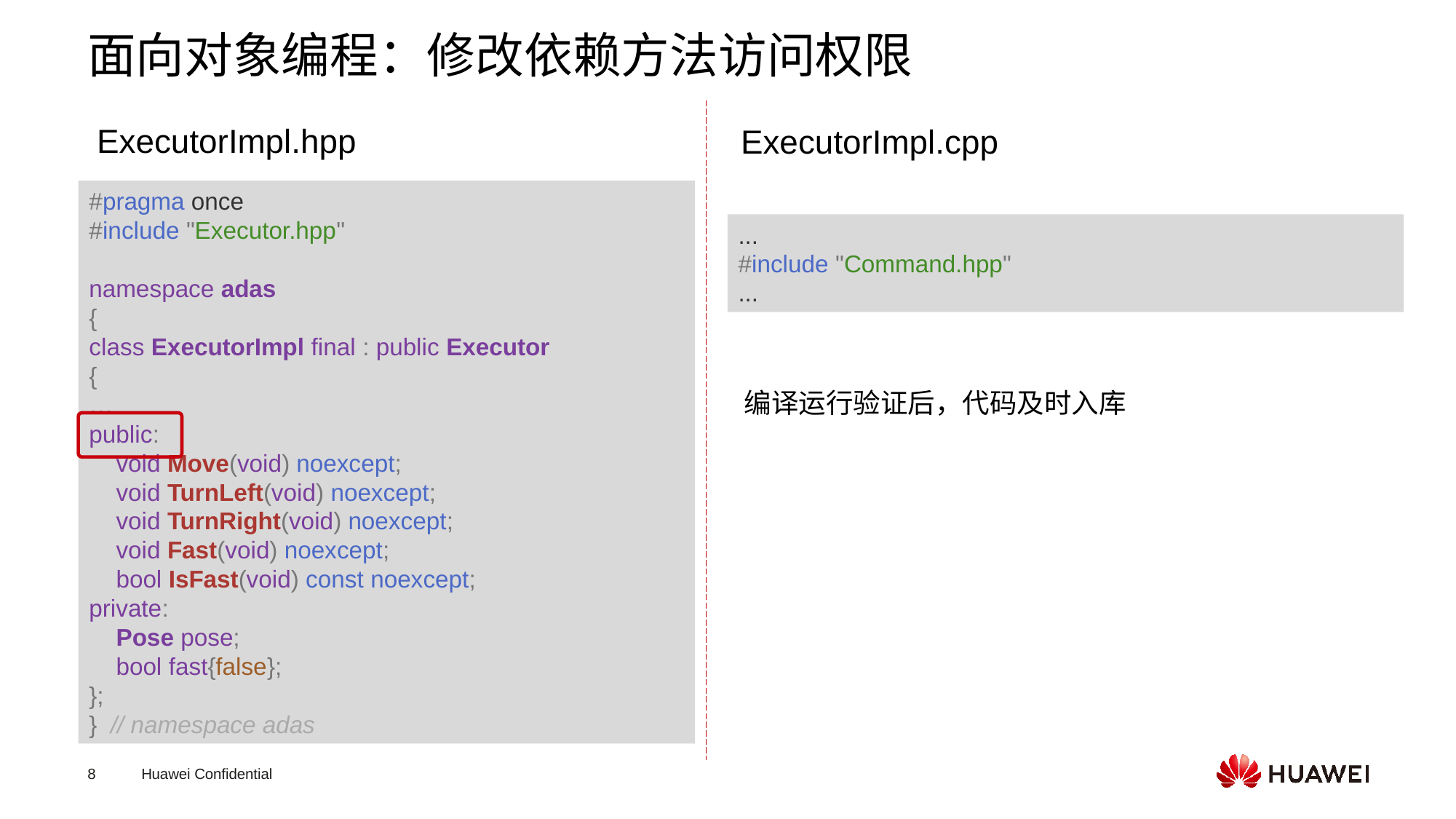

# 面向对象编程：修改依赖方法访问权限
ExecutorImpl.hpp
ExecutorImpl.cpp
#pragma once
#include "Executor.hpp"
namespace adas
{
class ExecutorImpl final : public Executor
{
…
public:
    void Move(void) noexcept;
    void TurnLeft(void) noexcept;
    void TurnRight(void) noexcept;
    void Fast(void) noexcept;
    bool IsFast(void) const noexcept;
private:
    Pose pose;
    bool fast{false};
};
}  // namespace adas
...
#include "Command.hpp"
...
编译运行验证后，代码及时入库